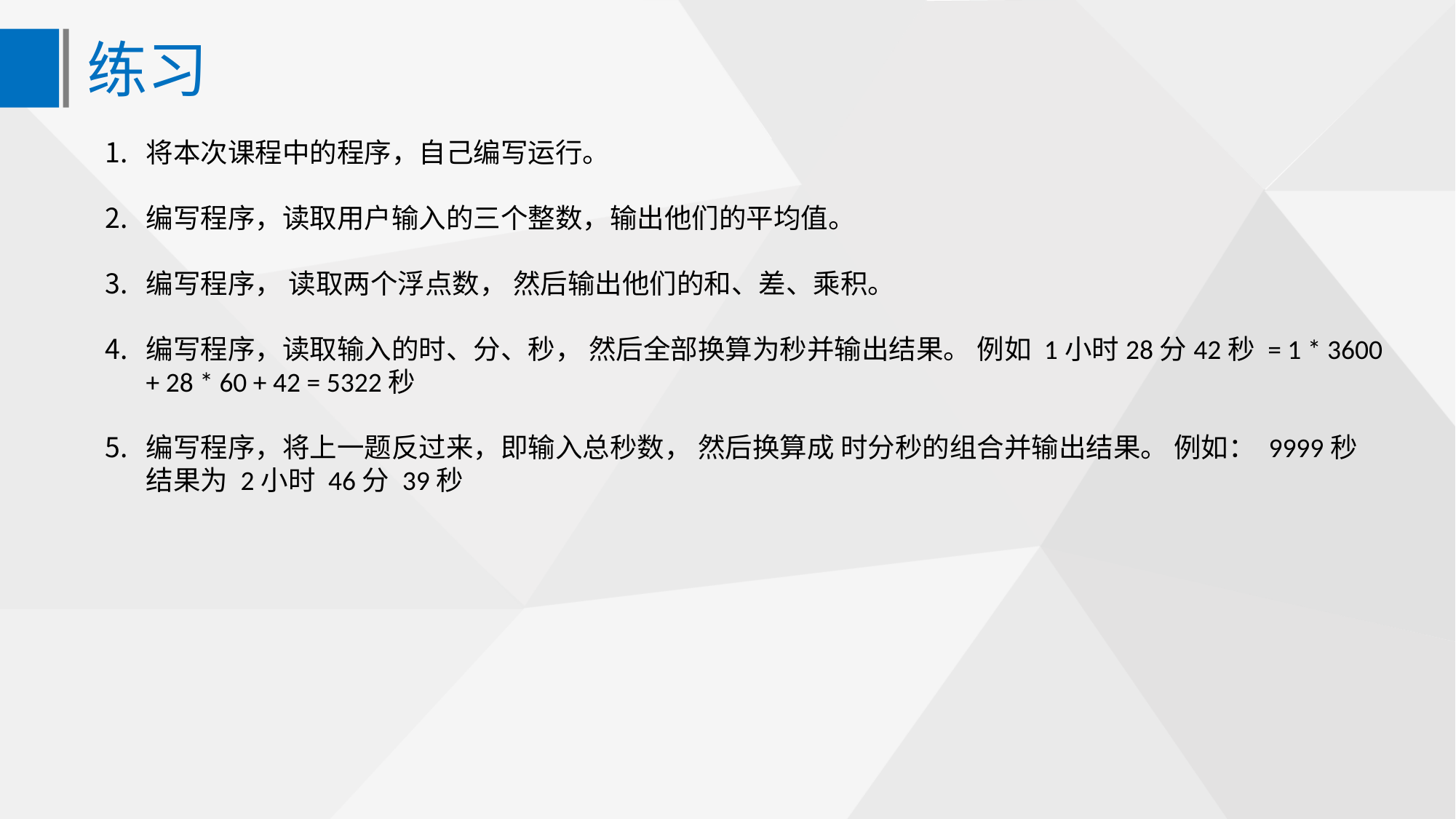

练习

将本次课程中的程序，自己编写运行。

编写程序，读取用户输入的三个整数，输出他们的平均值。

编写程序， 读取两个浮点数， 然后输出他们的和、差、乘积。

编写程序，读取输入的时、分、秒， 然后全部换算为秒并输出结果。 例如 1小时28分42秒 = 1 * 3600 + 28 * 60 + 42 = 5322秒

编写程序，将上一题反过来，即输入总秒数， 然后换算成 时分秒的组合并输出结果。 例如： 9999秒 结果为 2小时 46分 39秒